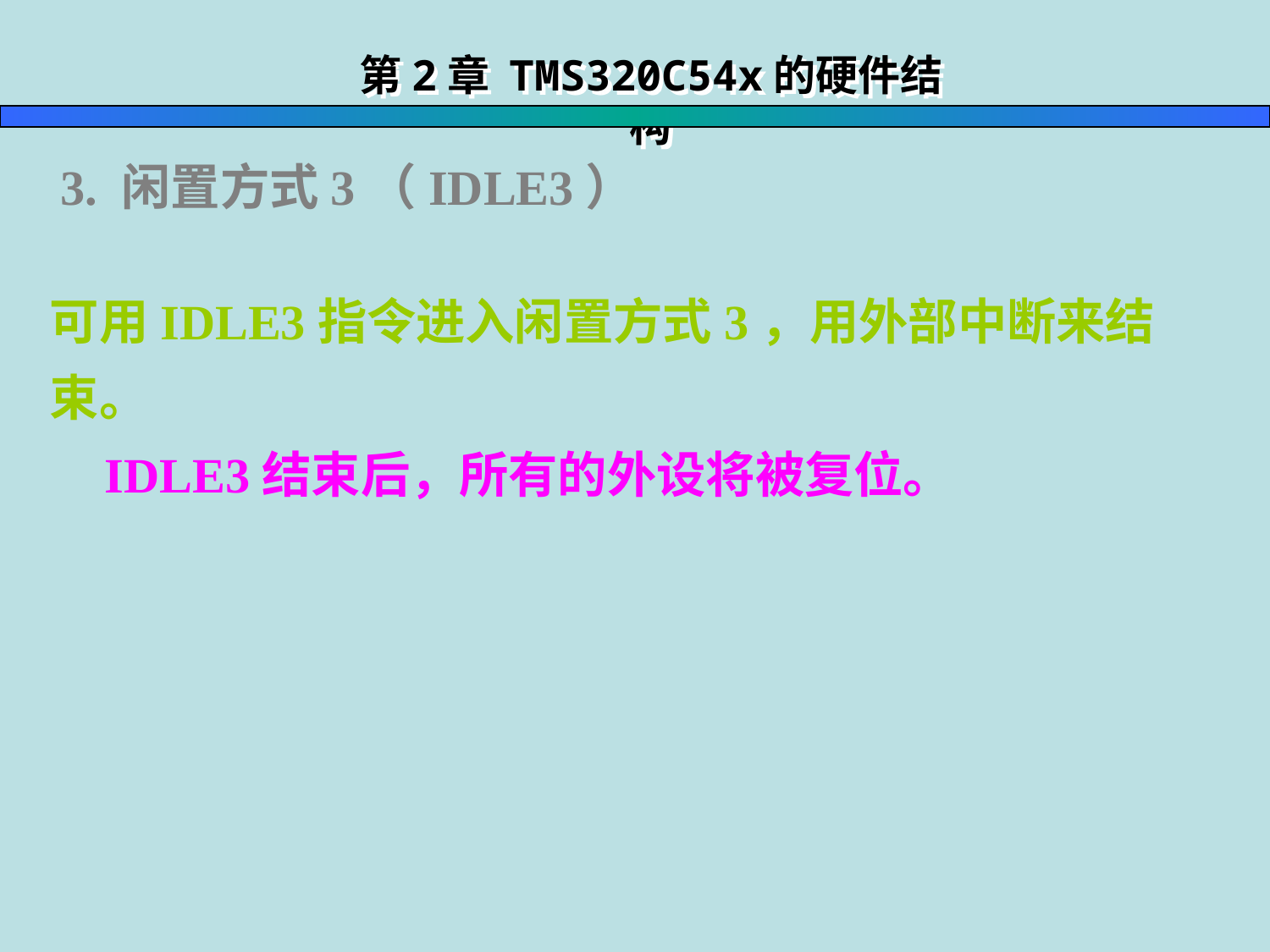

第2章 TMS320C54x的硬件结构

3. 闲置方式3（IDLE3）
可用IDLE3指令进入闲置方式3，用外部中断来结束。
    IDLE3结束后，所有的外设将被复位。
195